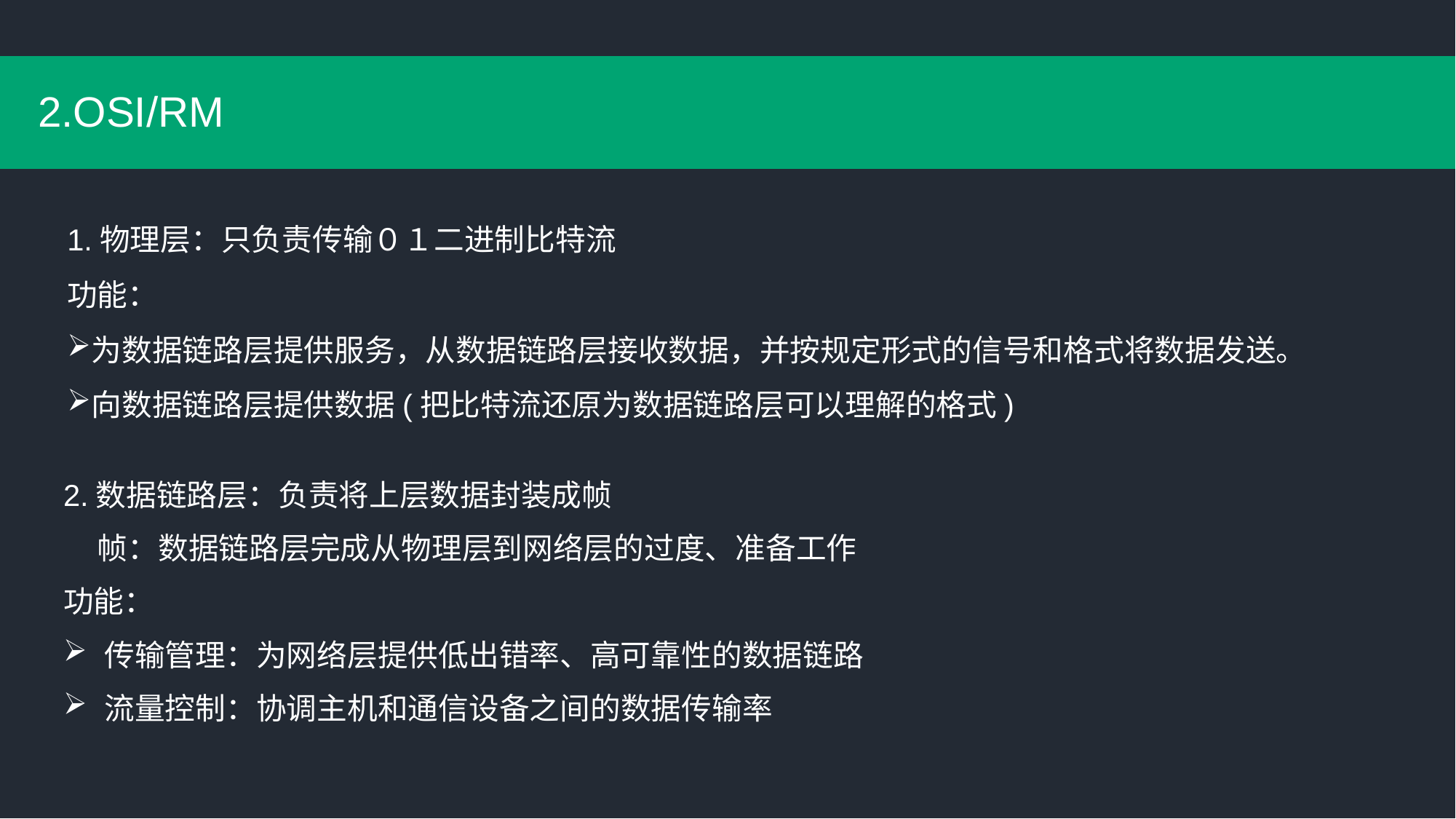

# 2.OSI/RM
1.物理层：只负责传输０１二进制比特流
功能：
为数据链路层提供服务，从数据链路层接收数据，并按规定形式的信号和格式将数据发送。
向数据链路层提供数据(把比特流还原为数据链路层可以理解的格式)
2.数据链路层：负责将上层数据封装成帧
    帧：数据链路层完成从物理层到网络层的过度、准备工作
功能：
传输管理：为网络层提供低出错率、高可靠性的数据链路
流量控制：协调主机和通信设备之间的数据传输率